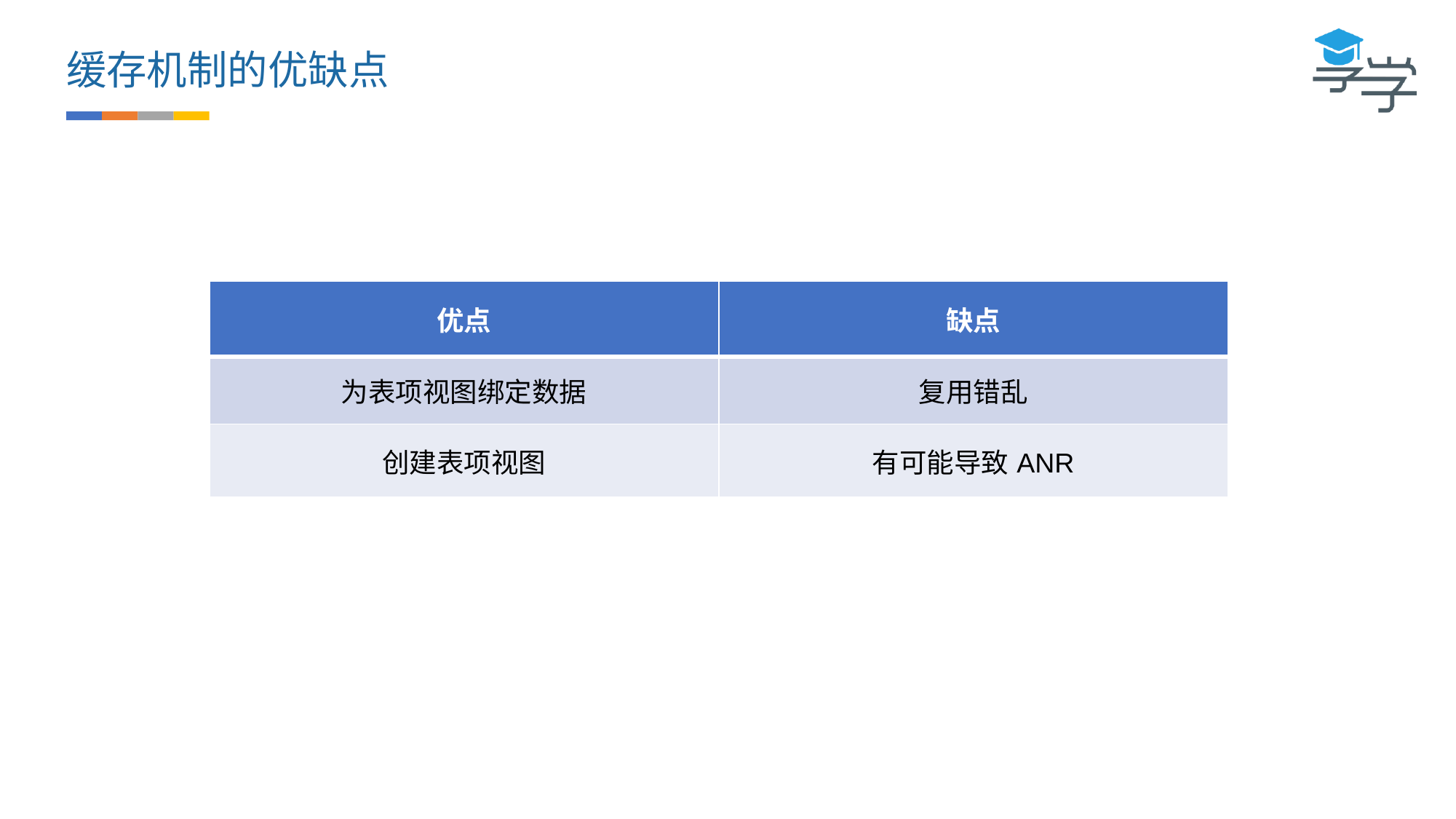

缓存机制的优缺点

| 优点 | 缺点 |
| --- | --- |
| 为表项视图绑定数据 | 复用错乱 |
| 创建表项视图 | 有可能导致ANR |